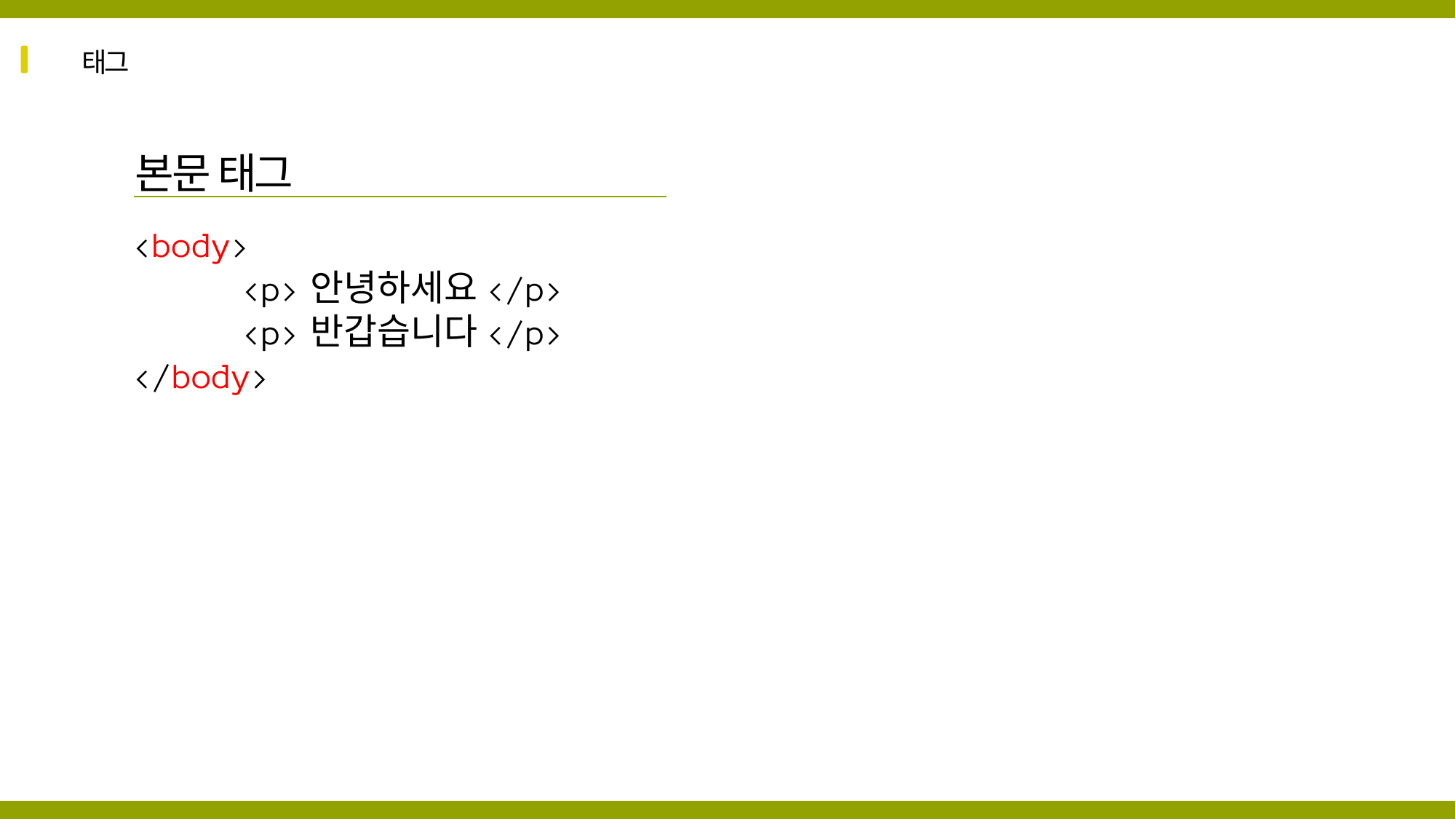

태그

본문 태그
<body>
	<p>안녕하세요</p>
	<p>반갑습니다</p>
</body>